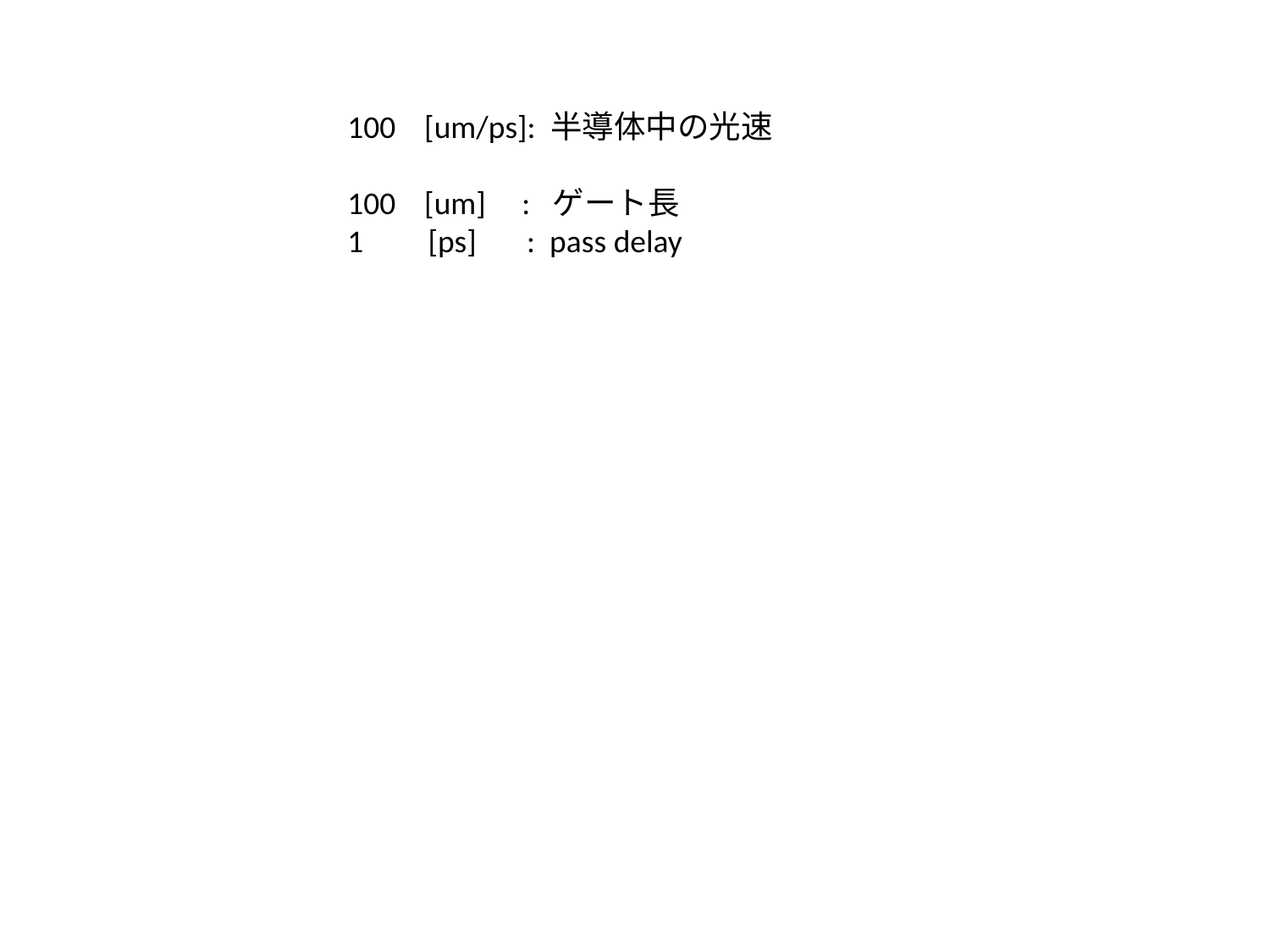

100    [um/ps]: 半導体中の光速

100    [um]     :  ゲート長
1         [ps]       :  pass delay